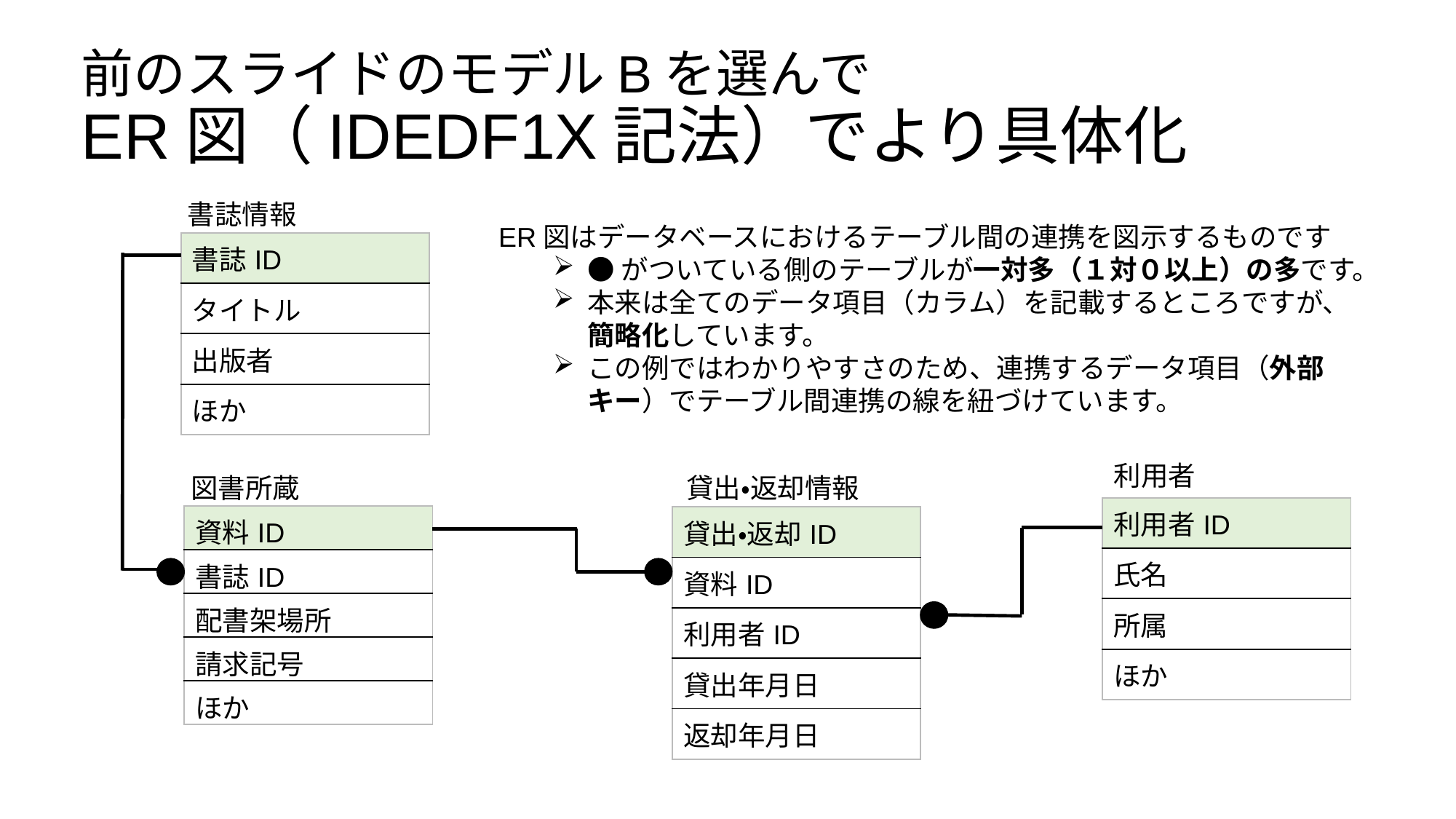

# 前のスライドのモデルBを選んで ER図（IDEDF1X記法）でより具体化
書誌情報
ER図はデータベースにおけるテーブル間の連携を図示するものです
●がついている側のテーブルが一対多（１対０以上）の多です。
本来は全てのデータ項目（カラム）を記載するところですが、簡略化しています。
この例ではわかりやすさのため、連携するデータ項目（外部キー）でテーブル間連携の線を紐づけています。
| 書誌ID |
| --- |
| タイトル |
| 出版者 |
| ほか |
利用者
図書所蔵
貸出・返却情報
| 利用者ID |
| --- |
| 氏名 |
| 所属 |
| ほか |
| 資料ID |
| --- |
| 書誌ID |
| 配書架場所 |
| 請求記号 |
| ほか |
| 貸出・返却ID |
| --- |
| 資料ID |
| 利用者ID |
| 貸出年月日 |
| 返却年月日 |